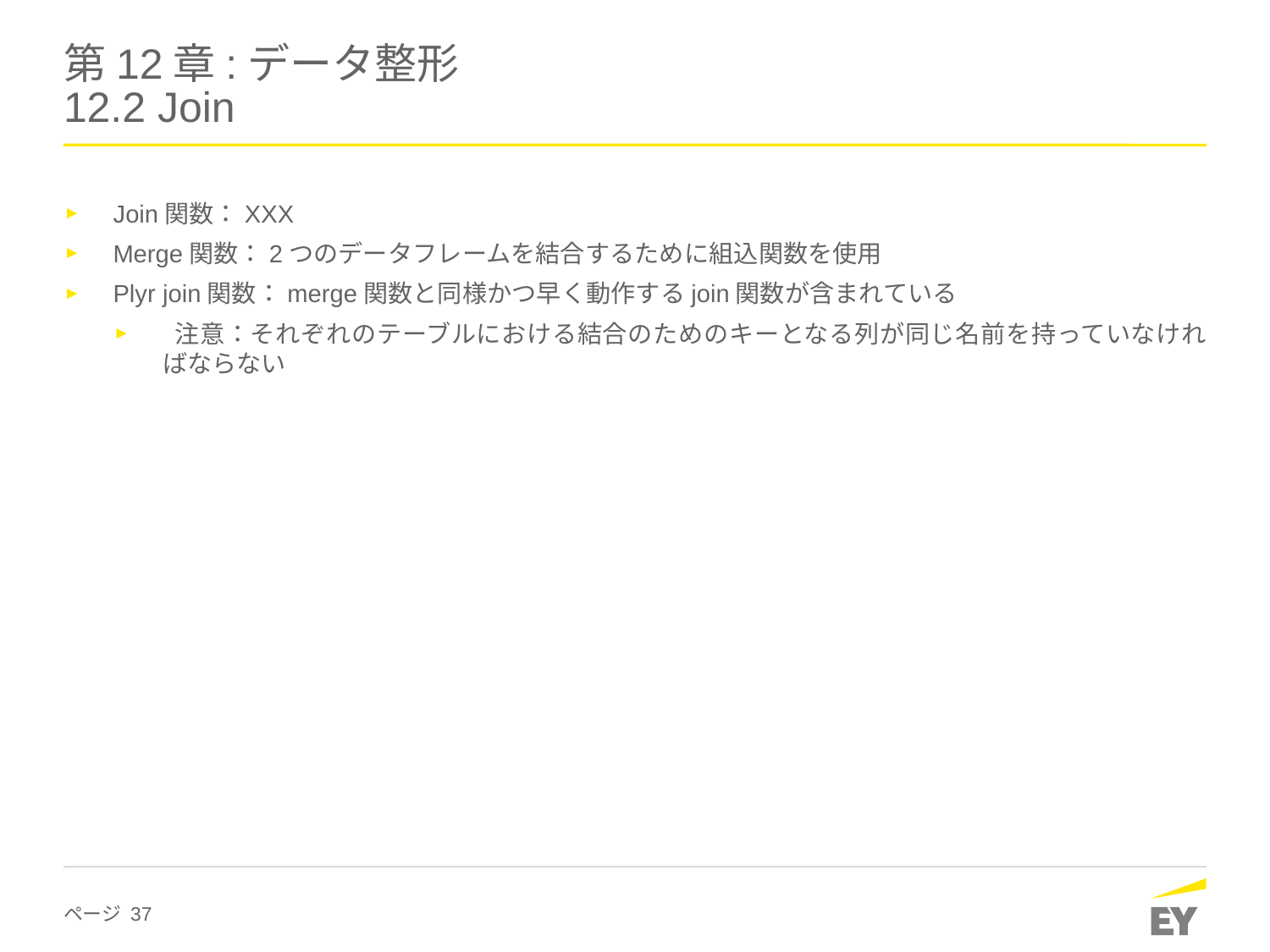

# 第12章:データ整形 12.2 Join
Join関数：XXX
Merge関数：2つのデータフレームを結合するために組込関数を使用
Plyr join関数：merge関数と同様かつ早く動作するjoin関数が含まれている
 注意：それぞれのテーブルにおける結合のためのキーとなる列が同じ名前を持っていなければならない